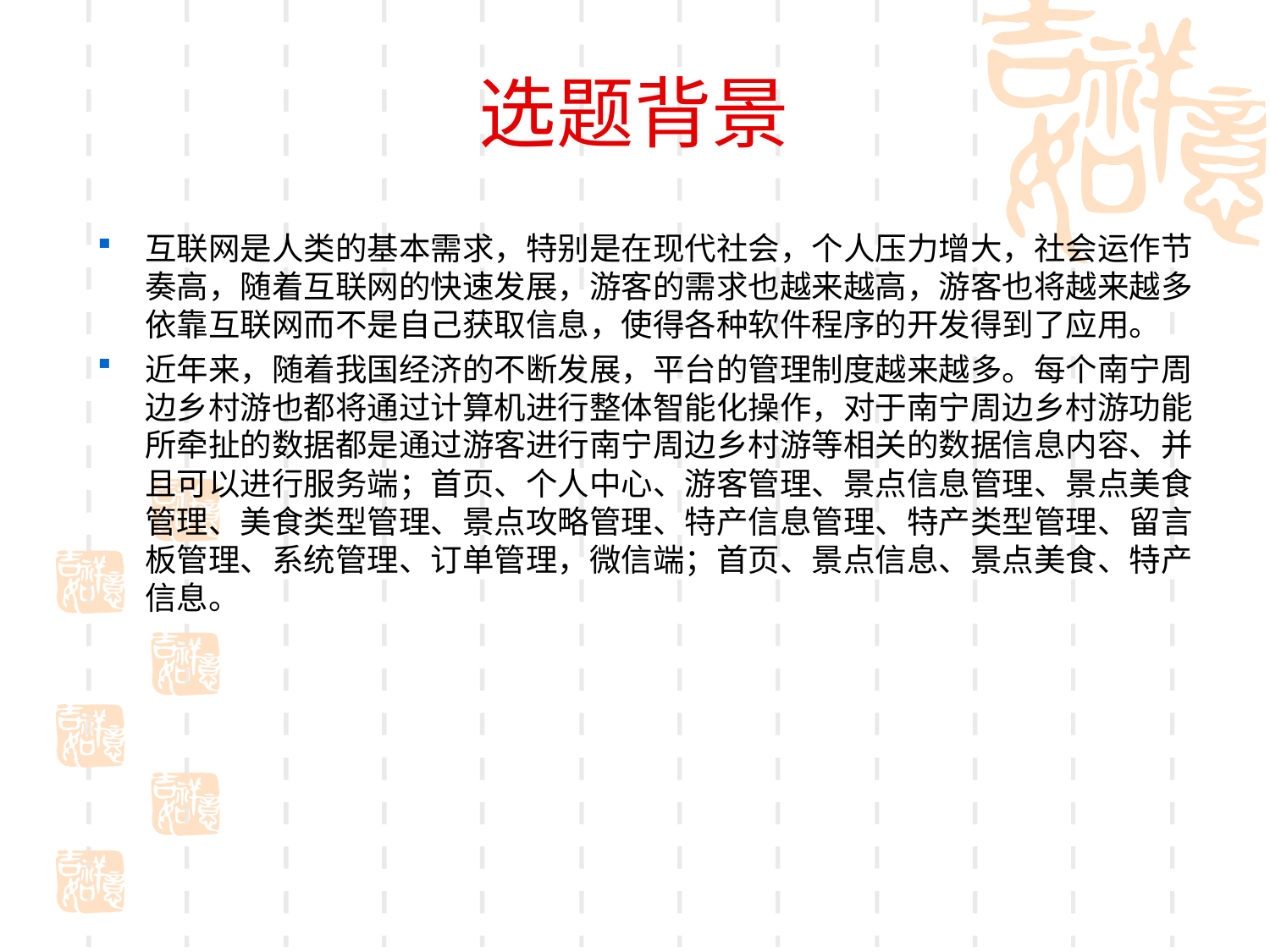

# 选题背景
互联网是人类的基本需求，特别是在现代社会，个人压力增大，社会运作节奏高，随着互联网的快速发展，游客的需求也越来越高，游客也将越来越多依靠互联网而不是自己获取信息，使得各种软件程序的开发得到了应用。
近年来，随着我国经济的不断发展，平台的管理制度越来越多。每个南宁周边乡村游也都将通过计算机进行整体智能化操作，对于南宁周边乡村游功能所牵扯的数据都是通过游客进行南宁周边乡村游等相关的数据信息内容、并且可以进行服务端；首页、个人中心、游客管理、景点信息管理、景点美食管理、美食类型管理、景点攻略管理、特产信息管理、特产类型管理、留言板管理、系统管理、订单管理，微信端；首页、景点信息、景点美食、特产信息。